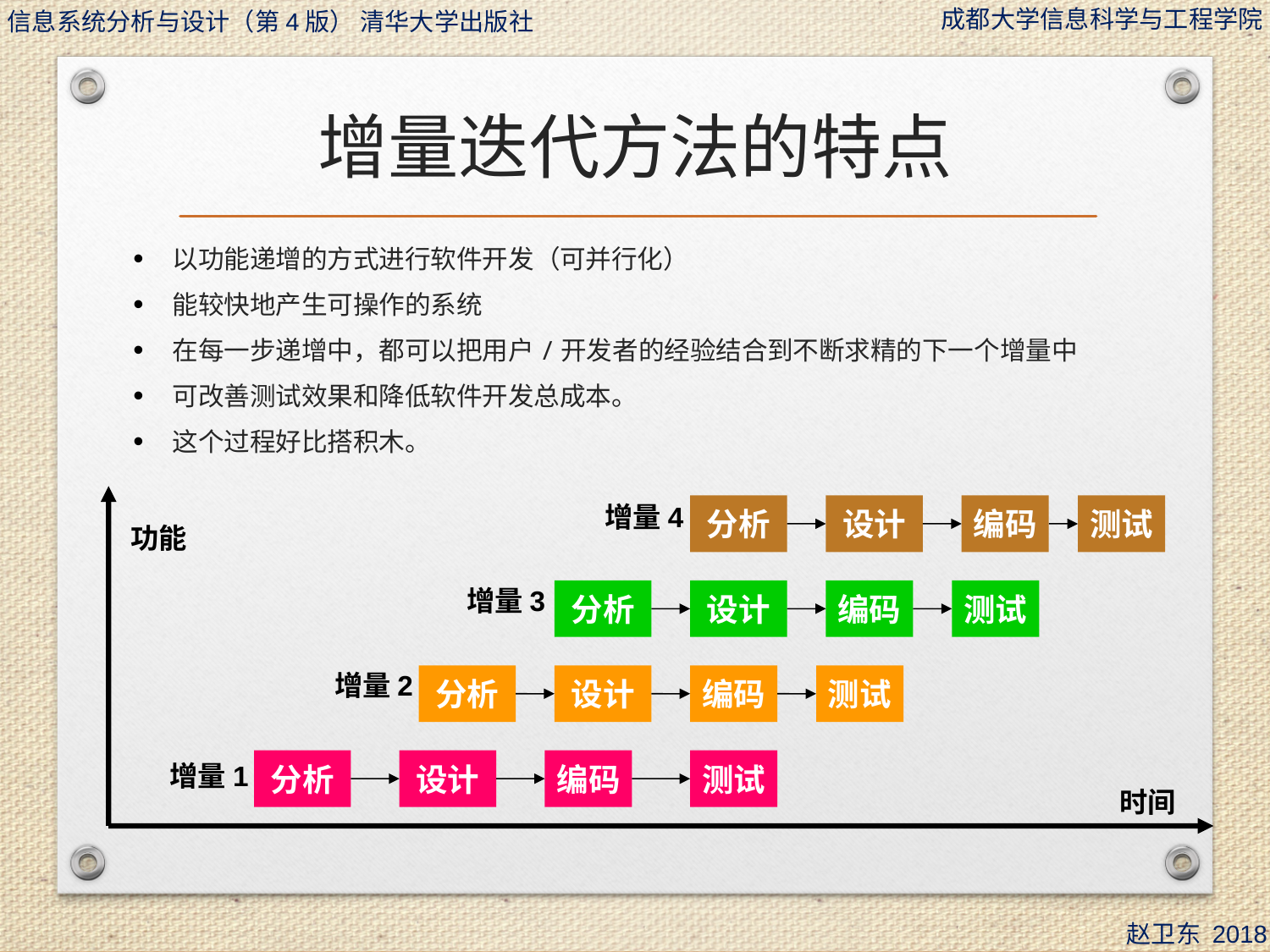

# 增量迭代方法的特点
以功能递增的方式进行软件开发（可并行化）
能较快地产生可操作的系统
在每一步递增中，都可以把用户/开发者的经验结合到不断求精的下一个增量中
可改善测试效果和降低软件开发总成本。
这个过程好比搭积木。

增量4
分析
设计
编码
测试
功能

增量3
分析
设计
编码
测试

增量2
分析
设计
编码
测试

分析
设计
编码
测试
增量1

时间